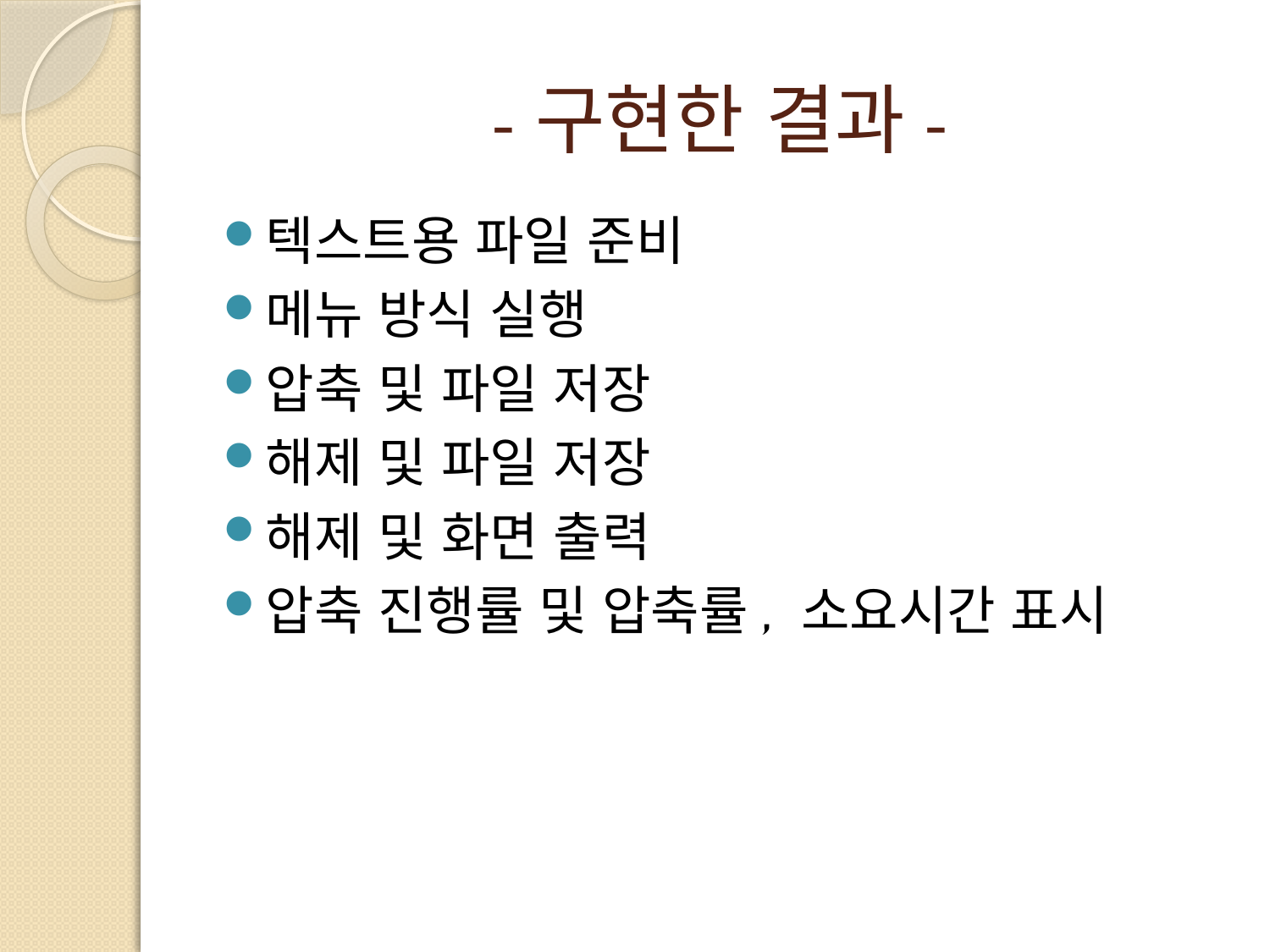

# -구현한 결과-
텍스트용 파일 준비
메뉴 방식 실행
압축 및 파일 저장
해제 및 파일 저장
해제 및 화면 출력
압축 진행률 및 압축률, 소요시간 표시